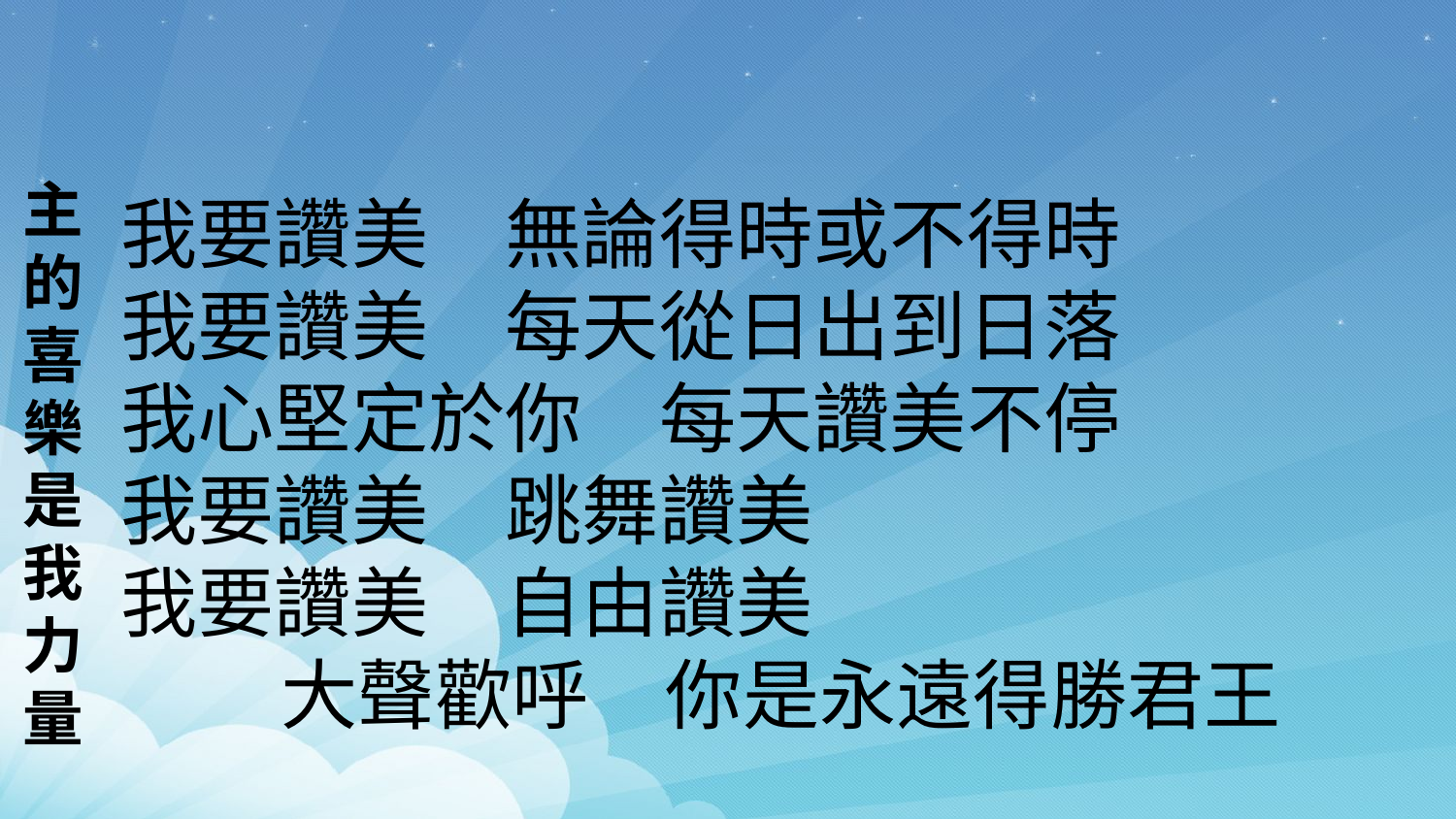

主的喜樂是我力量
我要讚美　無論得時或不得時
我要讚美　每天從日出到日落
我心堅定於你　每天讚美不停
我要讚美　跳舞讚美
我要讚美　自由讚美
大聲歡呼　你是永遠得勝君王